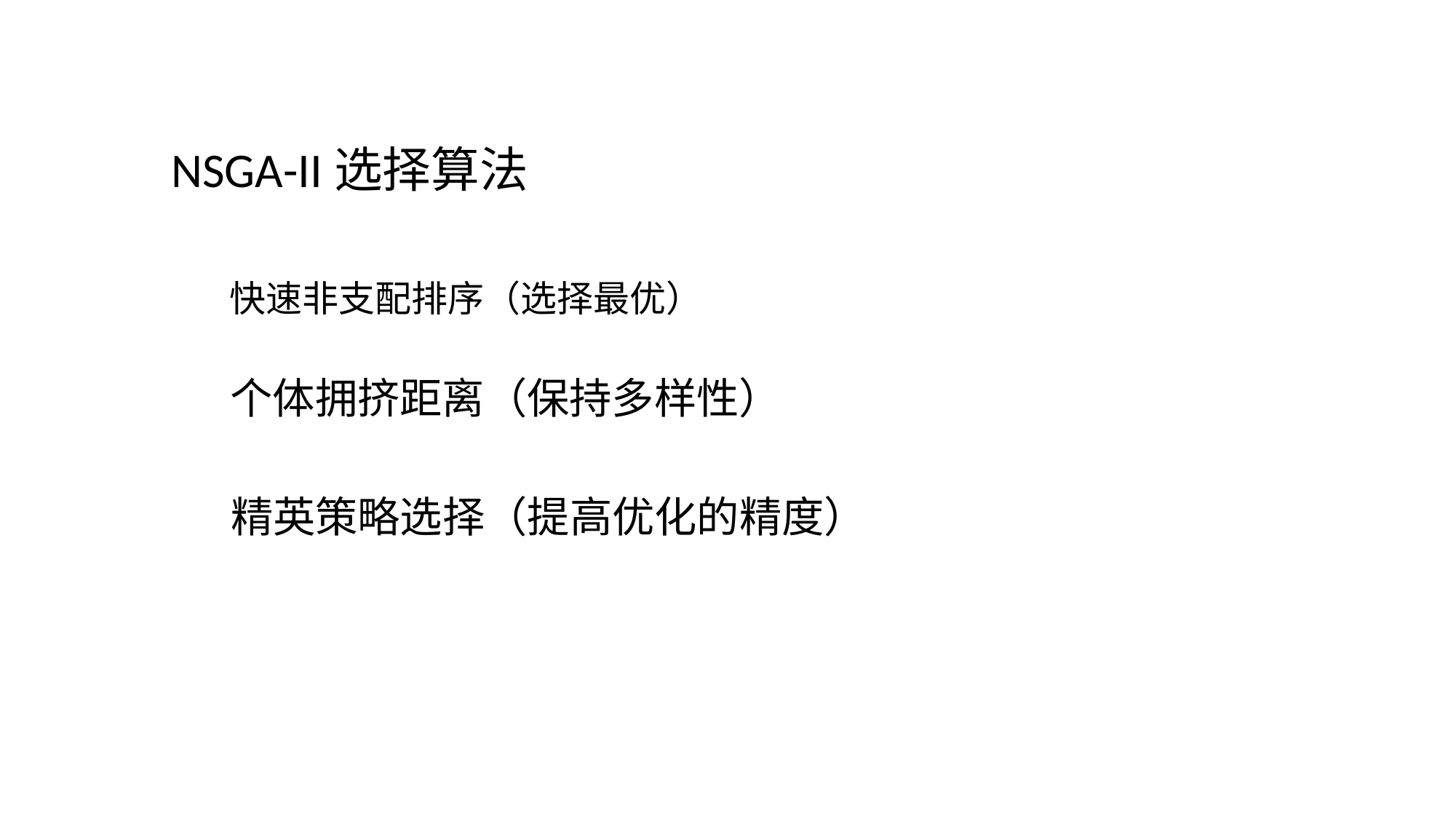

NSGA-II选择算法
快速非支配排序（选择最优）
个体拥挤距离（保持多样性）
精英策略选择（提高优化的精度）